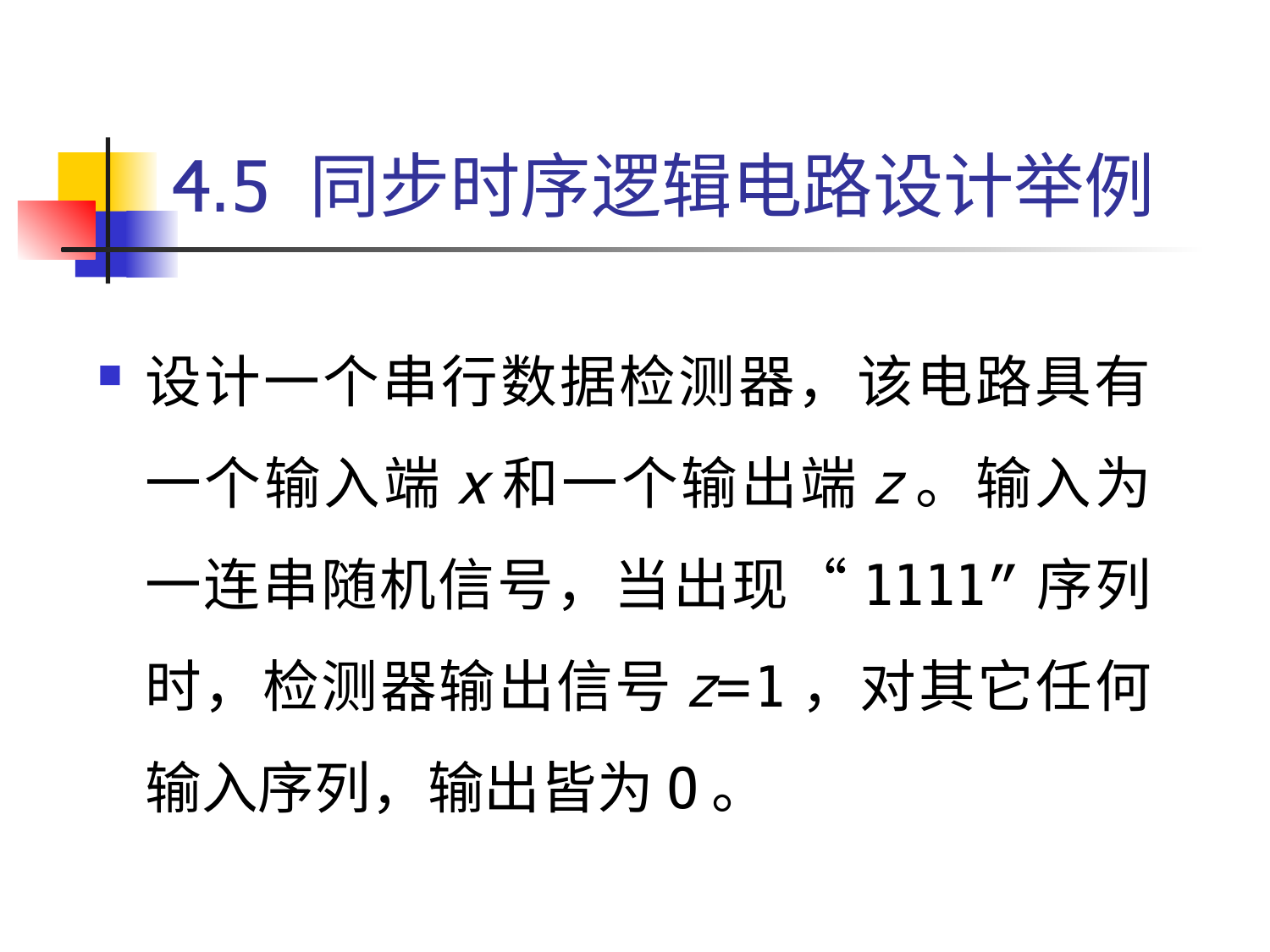

# 4.5 同步时序逻辑电路设计举例
设计一个串行数据检测器，该电路具有一个输入端x和一个输出端z。输入为一连串随机信号，当出现“1111”序列时，检测器输出信号z=1，对其它任何输入序列，输出皆为0。